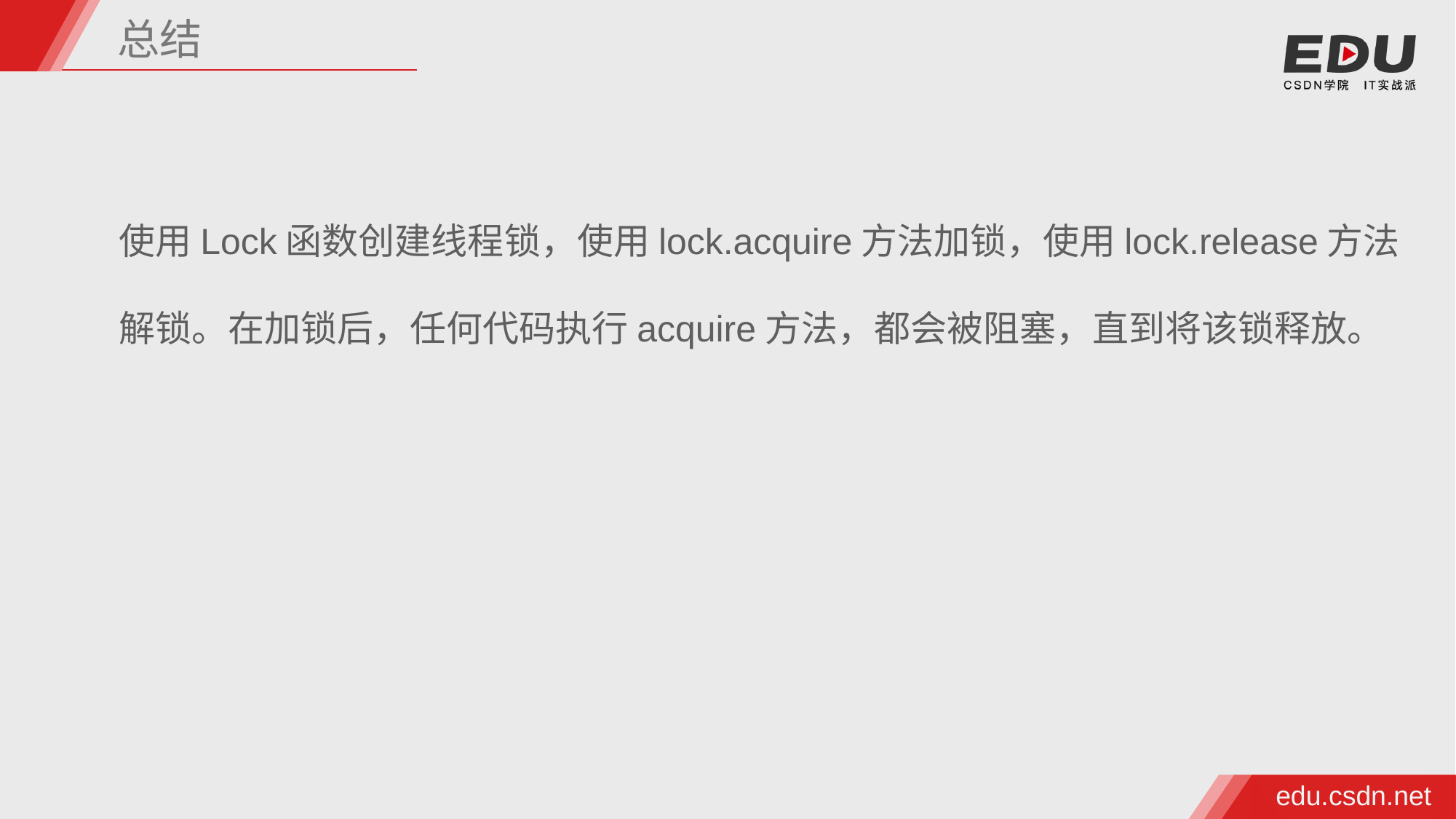

总结
使用Lock函数创建线程锁，使用lock.acquire方法加锁，使用lock.release方法
解锁。在加锁后，任何代码执行acquire方法，都会被阻塞，直到将该锁释放。
edu.csdn.net